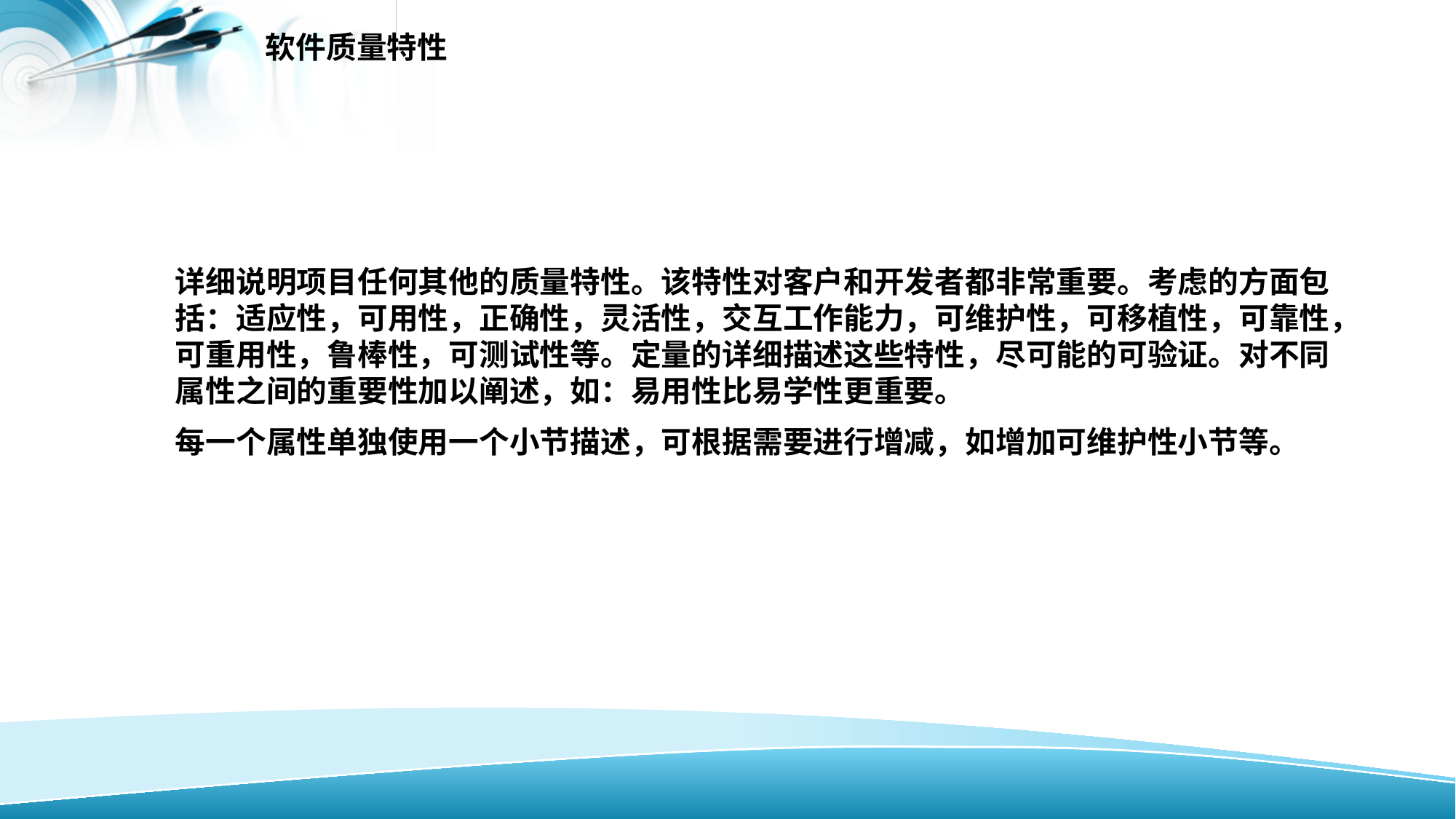

软件质量特性
详细说明项目任何其他的质量特性。该特性对客户和开发者都非常重要。考虑的方面包括：适应性，可用性，正确性，灵活性，交互工作能力，可维护性，可移植性，可靠性，可重用性，鲁棒性，可测试性等。定量的详细描述这些特性，尽可能的可验证。对不同属性之间的重要性加以阐述，如：易用性比易学性更重要。
每一个属性单独使用一个小节描述，可根据需要进行增减，如增加可维护性小节等。